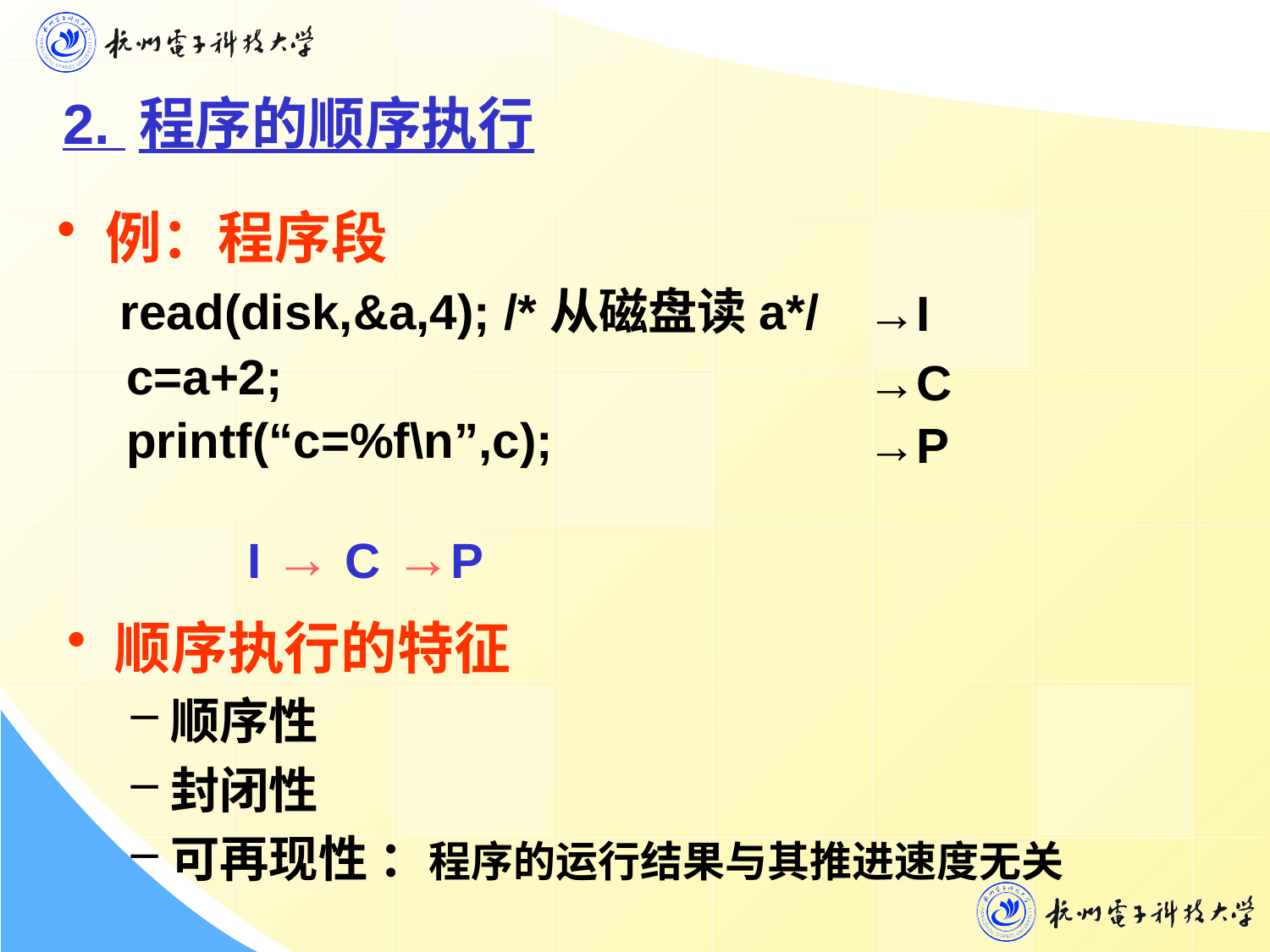

2. 程序的顺序执行
例：程序段
    read(disk,&a,4); /*从磁盘读a*/
     c=a+2;
     printf(“c=%f\n”,c);
→I
→C
→P
I → C →P
顺序执行的特征
顺序性
封闭性
可再现性 ：程序的运行结果与其推进速度无关